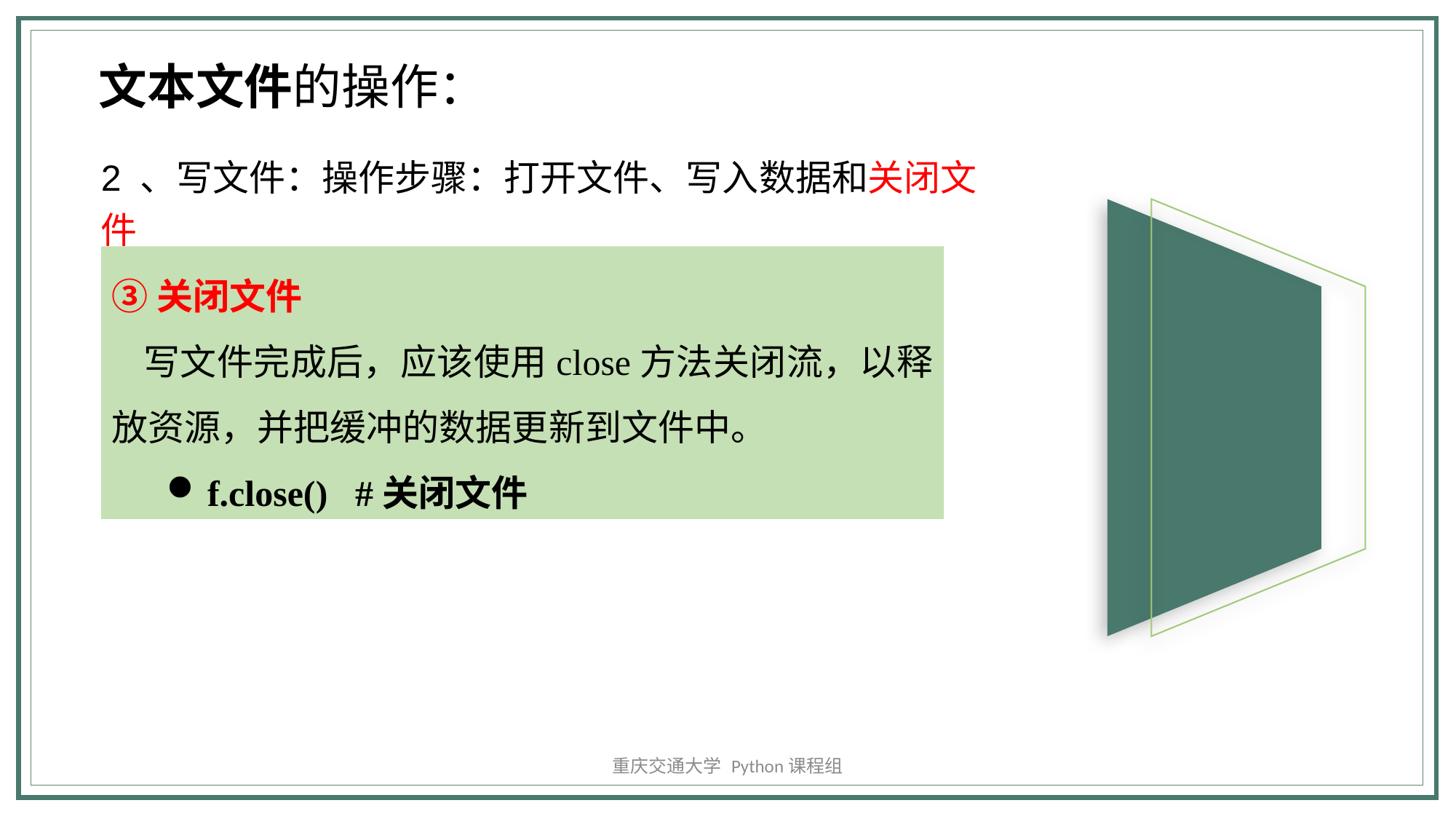

文本文件的操作：
2 、写文件：操作步骤：打开文件、写入数据和关闭文件

③关闭文件
写文件完成后，应该使用close方法关闭流，以释放资源，并把缓冲的数据更新到文件中。
f.close()   #关闭文件
添加标题
重庆交通大学 Python课程组